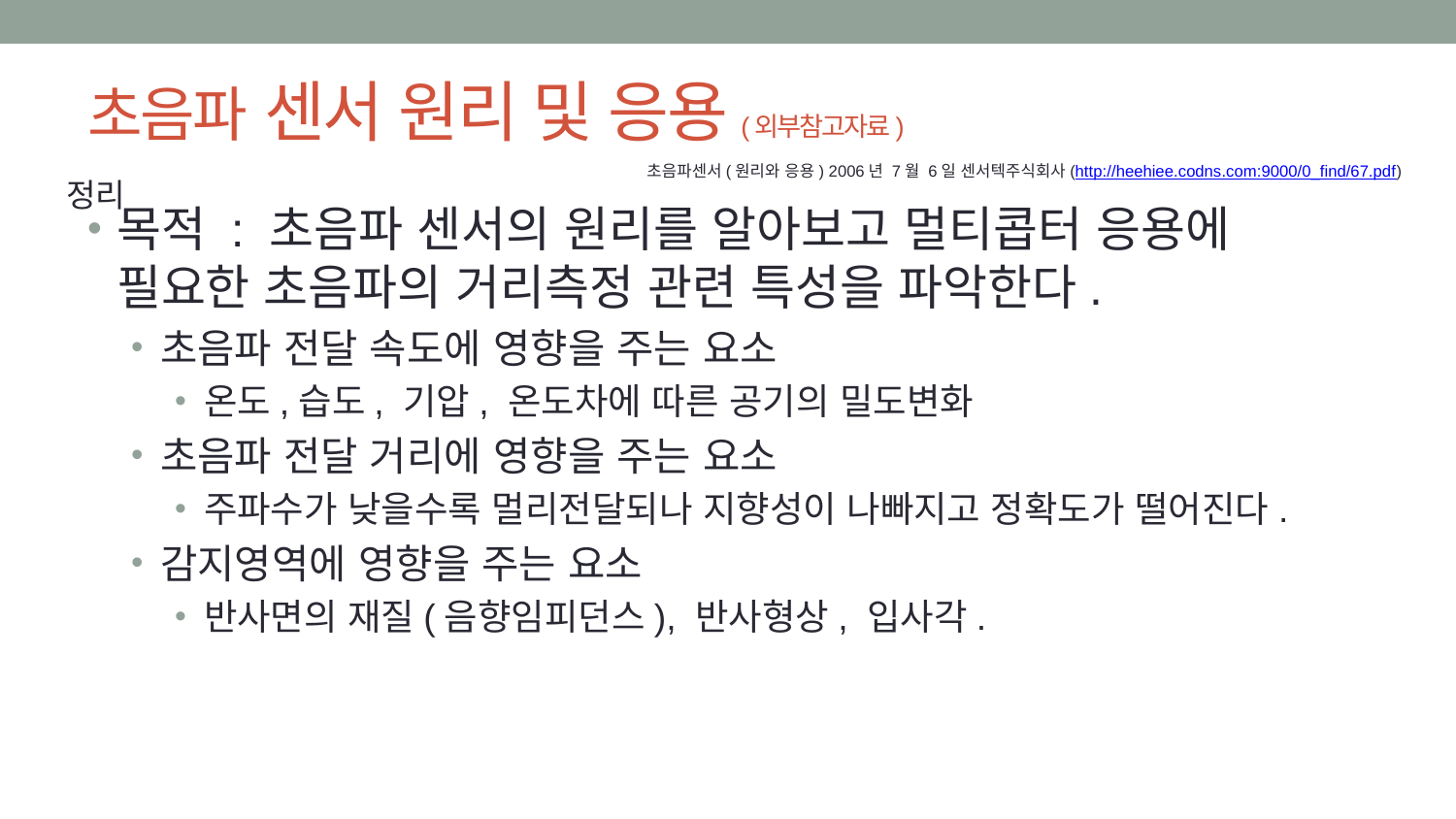

# 초음파 센서 원리 및 응용(외부참고자료)
초음파센서(원리와 응용) 2006년 7월 6일 센서텍주식회사(http://heehiee.codns.com:9000/0_find/67.pdf)
정리
목적 : 초음파 센서의 원리를 알아보고 멀티콥터 응용에 필요한 초음파의 거리측정 관련 특성을 파악한다.
초음파 전달 속도에 영향을 주는 요소
온도,습도, 기압, 온도차에 따른 공기의 밀도변화
초음파 전달 거리에 영향을 주는 요소
주파수가 낮을수록 멀리전달되나 지향성이 나빠지고 정확도가 떨어진다.
감지영역에 영향을 주는 요소
반사면의 재질(음향임피던스), 반사형상, 입사각.